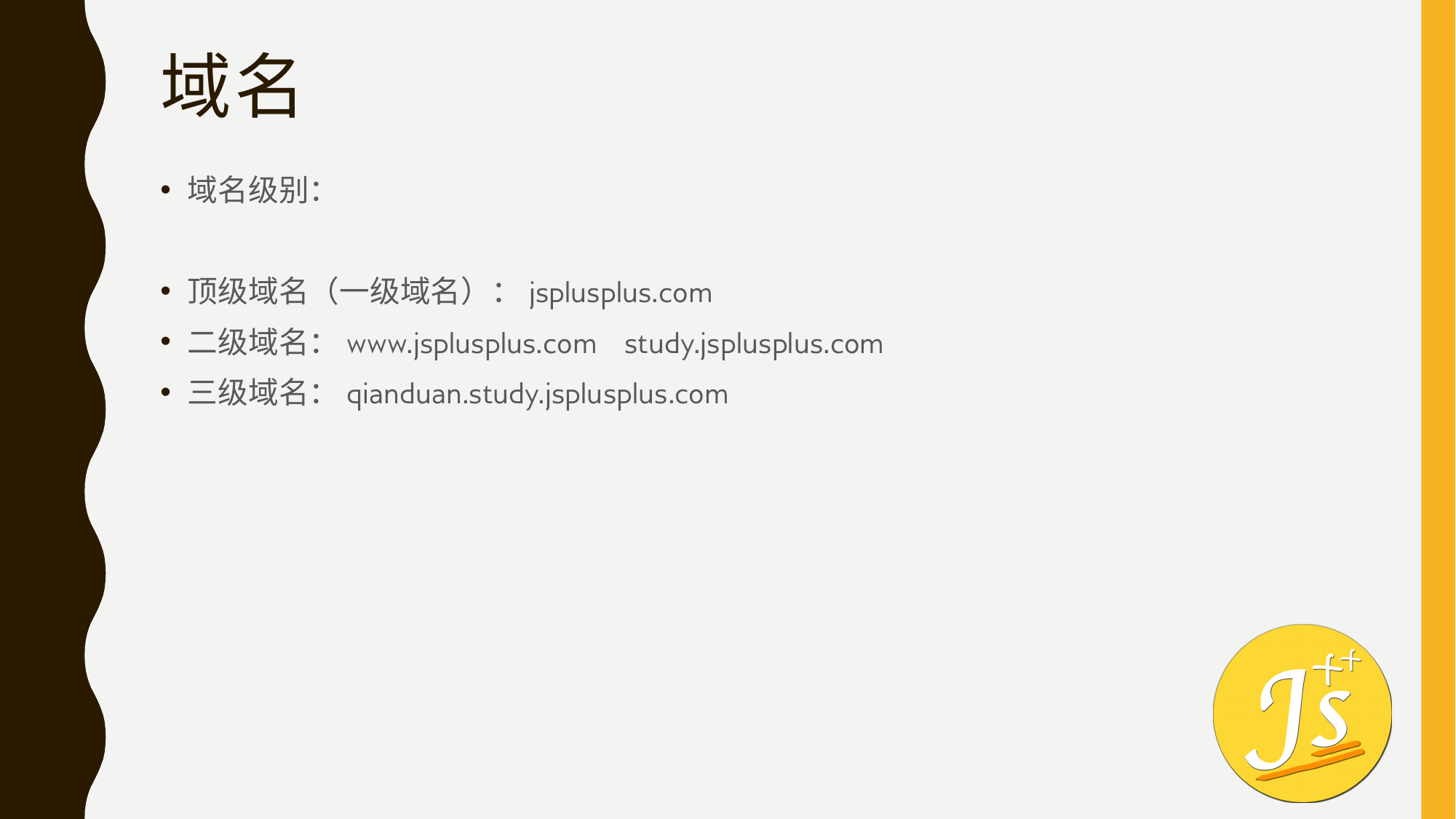

# 域名
域名级别：

顶级域名（一级域名）：jsplusplus.com
二级域名：www.jsplusplus.com   study.jsplusplus.com
三级域名：qianduan.study.jsplusplus.com